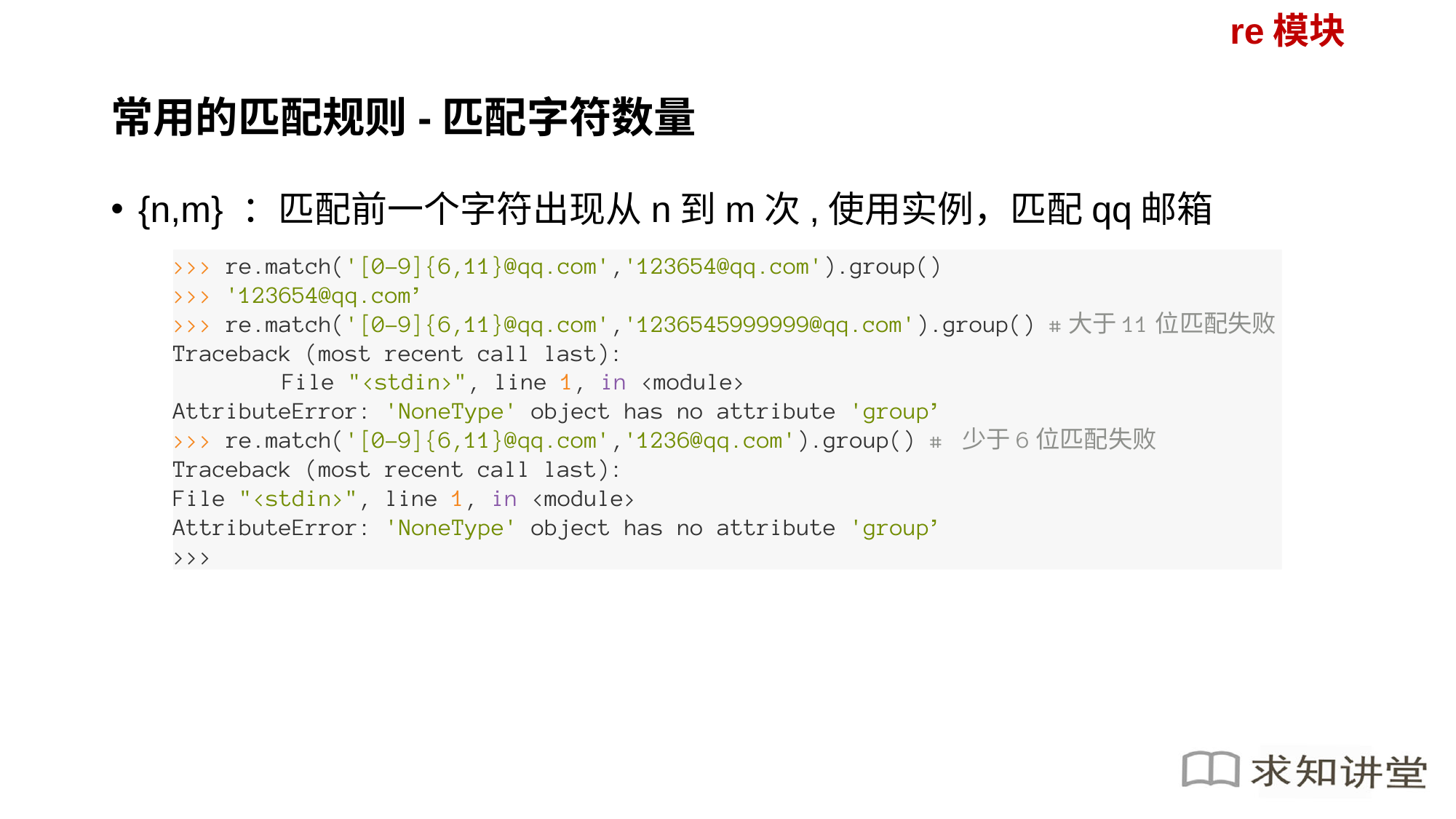

re模块
# 常用的匹配规则-匹配字符数量
{n,m} ：匹配前一个字符出现从n到m次,使用实例，匹配qq邮箱

>>> re.match('[0-9]{6,11}@qq.com','123654@qq.com').group()
>>> '123654@qq.com’
>>> re.match('[0-9]{6,11}@qq.com','1236545999999@qq.com').group() #大于11位匹配失败
Traceback (most recent call last):
	File "<stdin>", line 1, in <module>
AttributeError: 'NoneType' object has no attribute 'group’
>>> re.match('[0-9]{6,11}@qq.com','1236@qq.com').group() # 少于6位匹配失败
Traceback (most recent call last):
File "<stdin>", line 1, in <module>
AttributeError: 'NoneType' object has no attribute 'group’
>>>